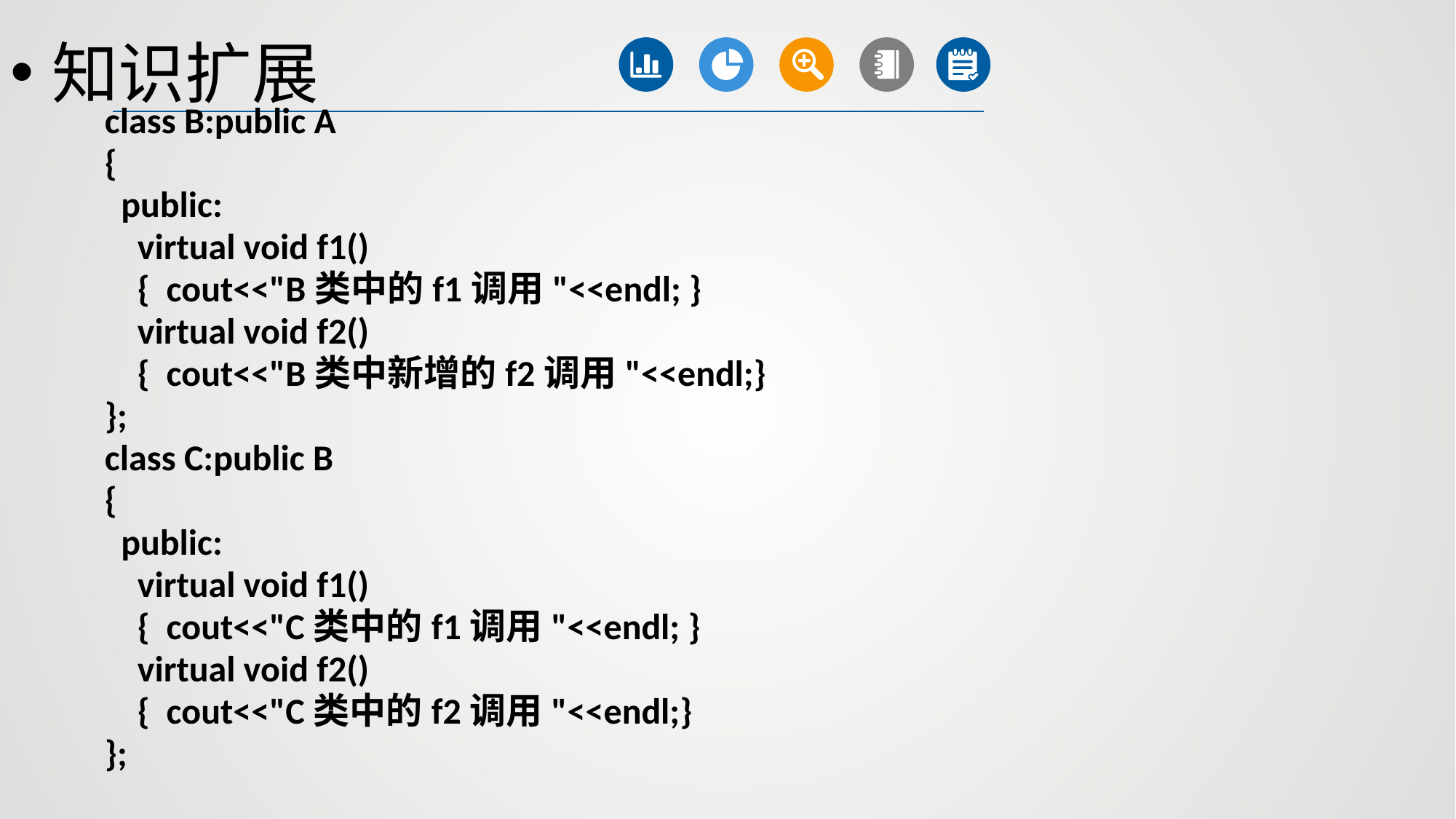

知识扩展

class B:public A
{
  public:
    virtual void f1()
    {  cout<<"B类中的f1调用"<<endl; }
    virtual void f2()
    {  cout<<"B类中新增的f2调用"<<endl;}
};
class C:public B
{
  public:
    virtual void f1()
    {  cout<<"C类中的f1调用"<<endl; }
    virtual void f2()
    {  cout<<"C类中的f2调用"<<endl;}
};